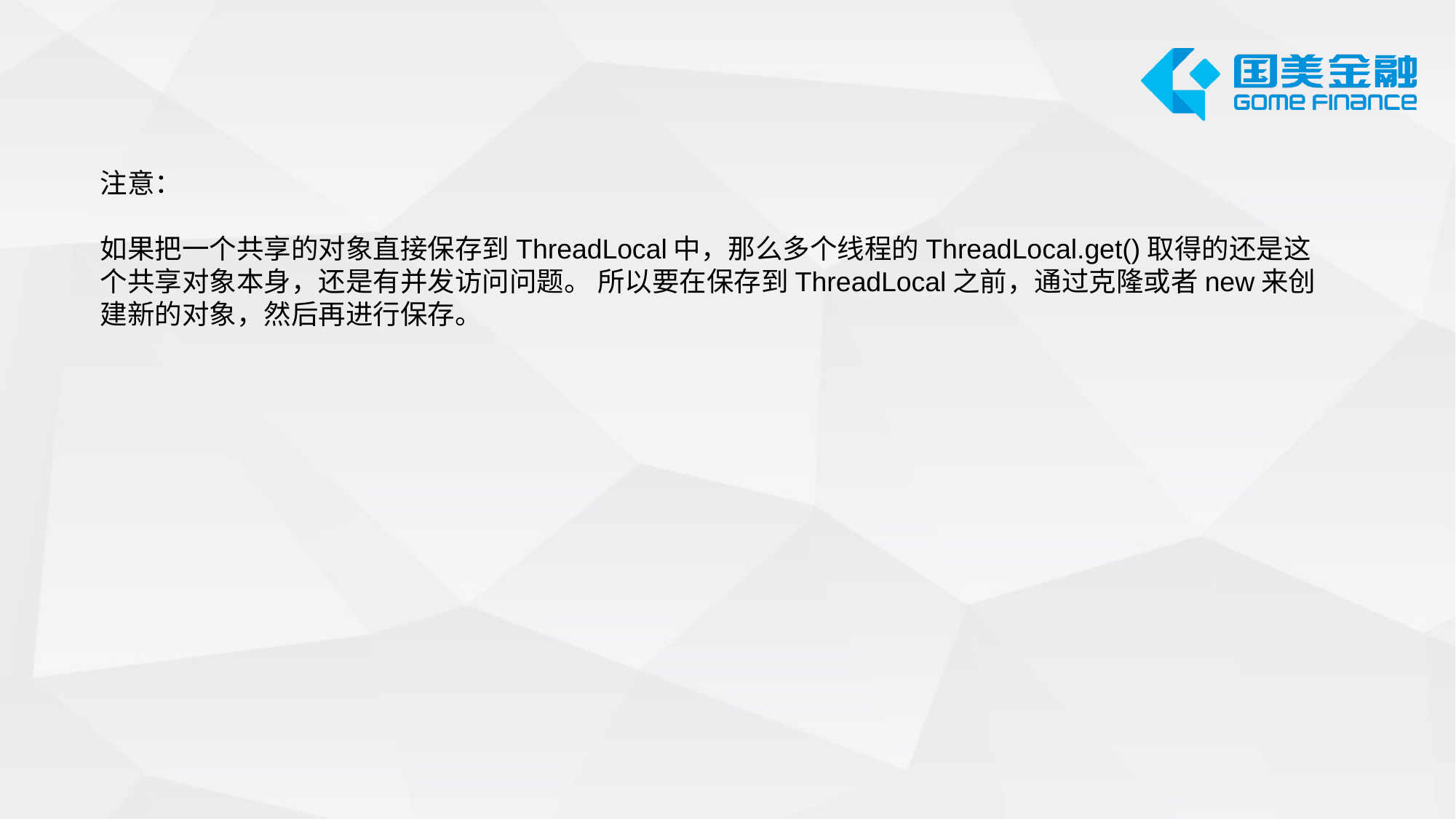

注意：

如果把一个共享的对象直接保存到ThreadLocal中，那么多个线程的ThreadLocal.get()取得的还是这个共享对象本身，还是有并发访问问题。 所以要在保存到ThreadLocal之前，通过克隆或者new来创建新的对象，然后再进行保存。